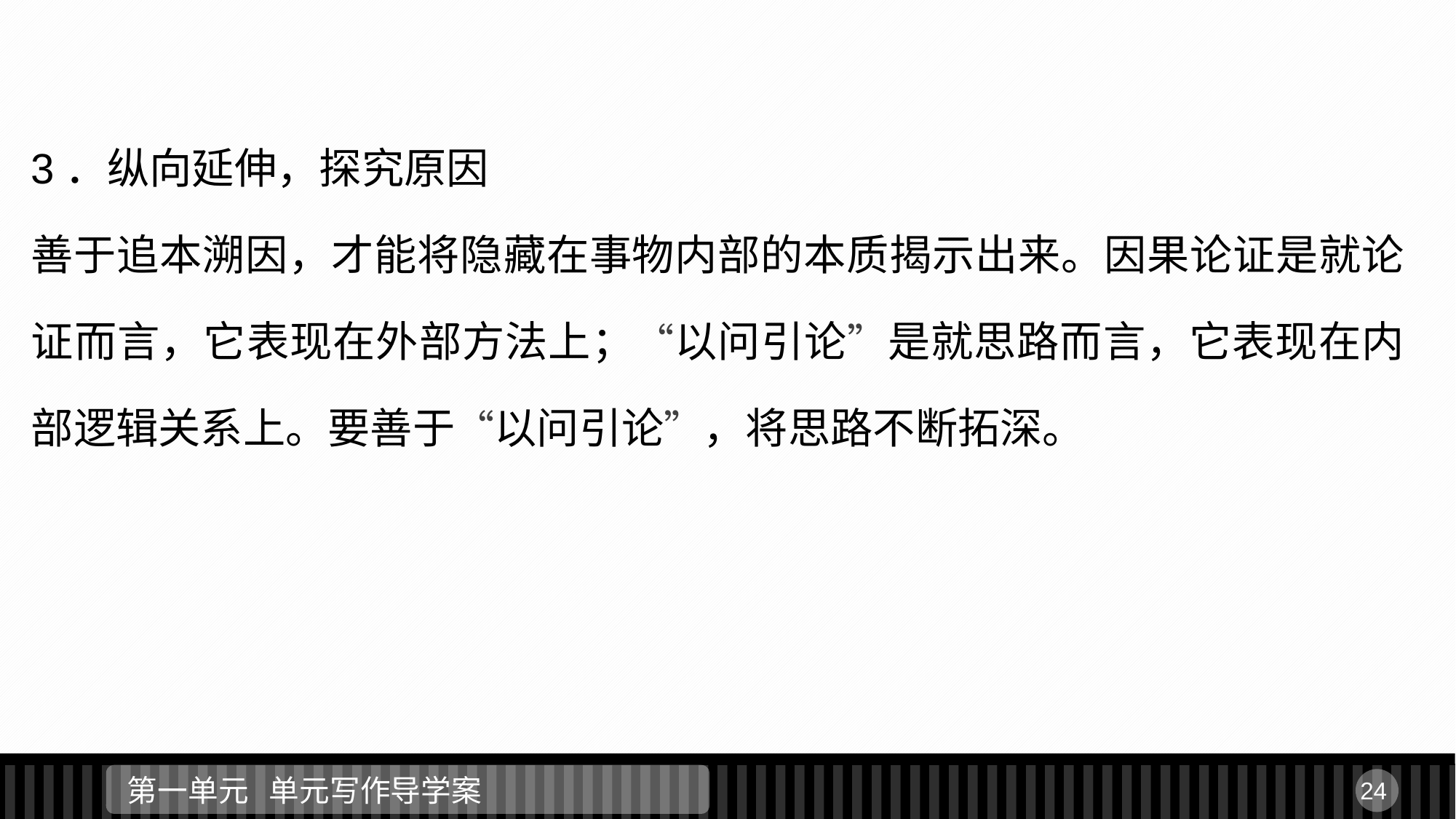

3．纵向延伸，探究原因
善于追本溯因，才能将隐藏在事物内部的本质揭示出来。因果论证是就论证而言，它表现在外部方法上；“以问引论”是就思路而言，它表现在内部逻辑关系上。要善于“以问引论”，将思路不断拓深。